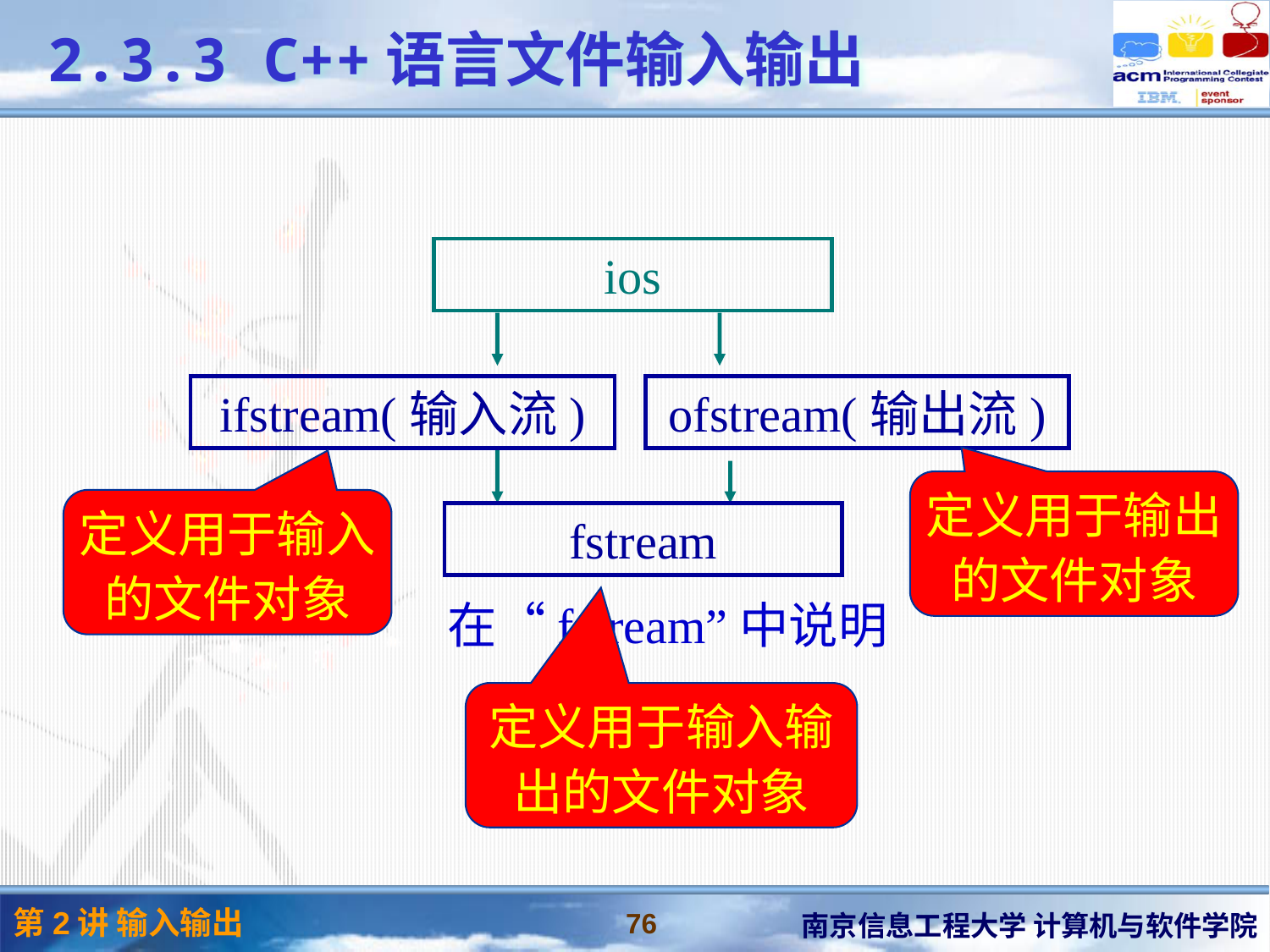

# 2.3.3 C++语言文件输入输出
ios

ifstream(输入流)
ofstream(输出流)

fstream
在“fstream”中说明
定义用于输出的文件对象
定义用于输入的文件对象
定义用于输入输出的文件对象